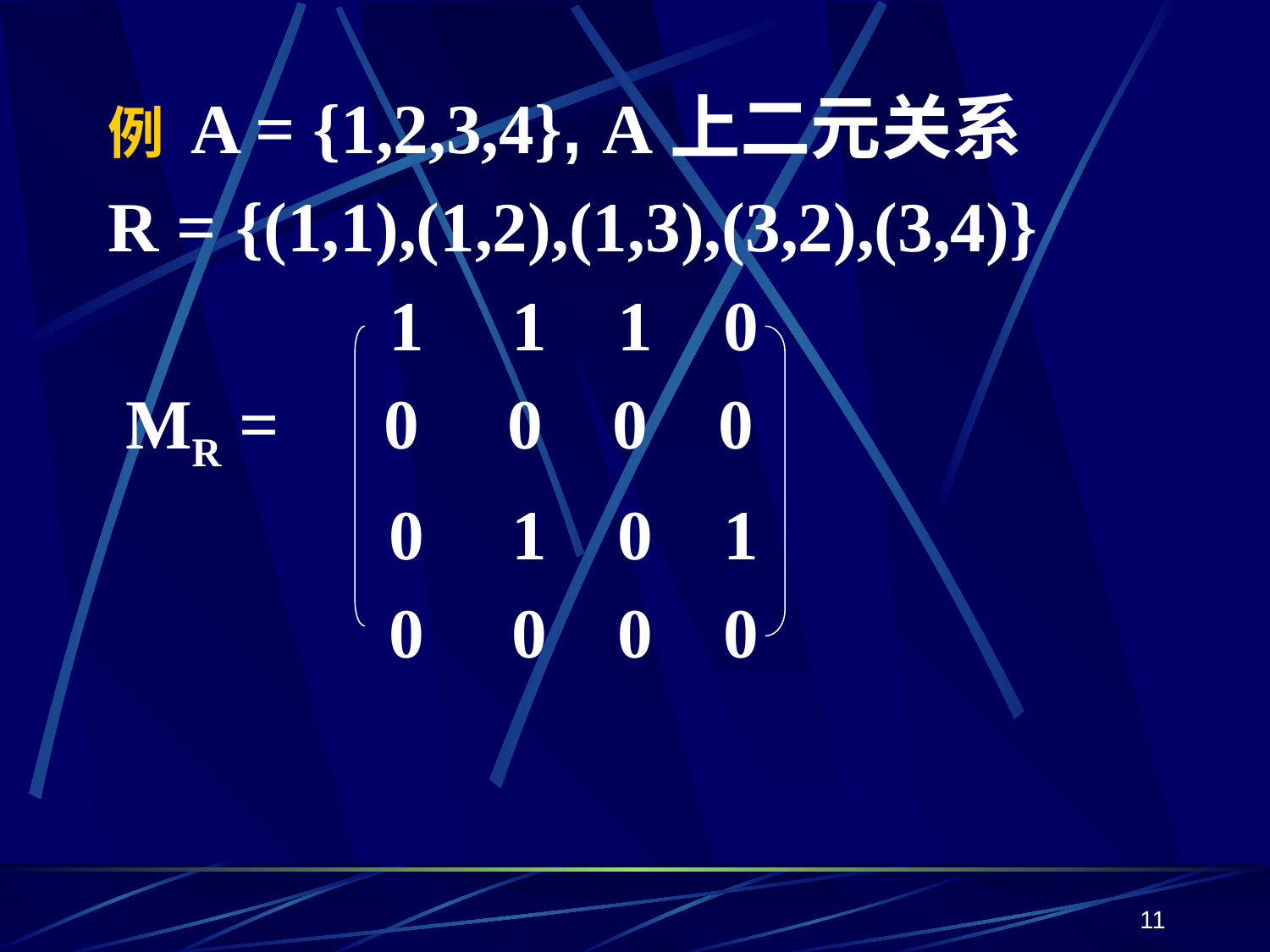

例 A = {1,2,3,4}, A上二元关系
R = {(1,1),(1,2),(1,3),(3,2),(3,4)}
                1     1    1    0
 MR =      0     0    0    0
                0     1    0    1
                0     0    0    0

11